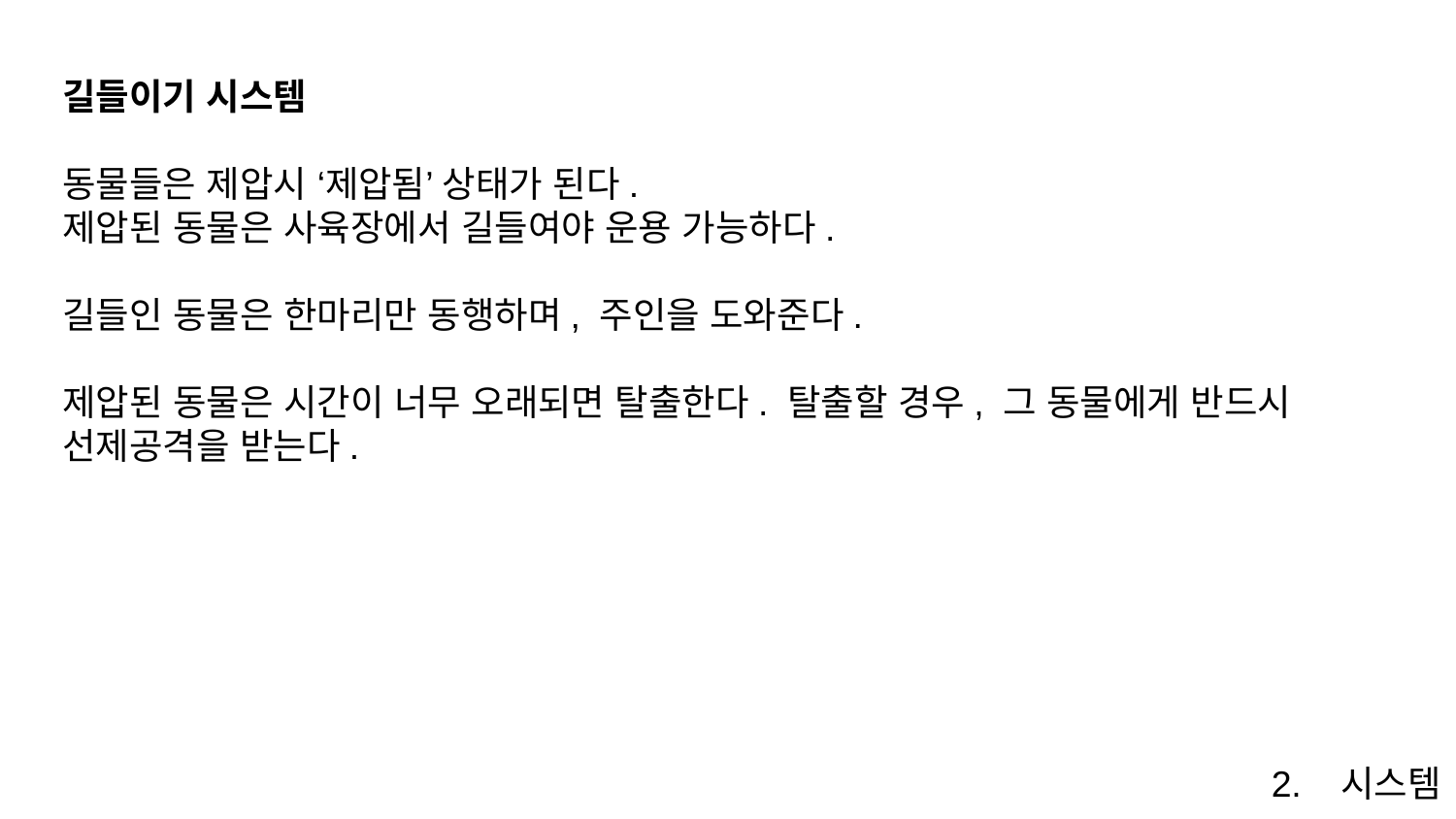

길들이기 시스템

동물들은 제압시 ‘제압됨’ 상태가 된다.
제압된 동물은 사육장에서 길들여야 운용 가능하다.

길들인 동물은 한마리만 동행하며, 주인을 도와준다.

제압된 동물은 시간이 너무 오래되면 탈출한다. 탈출할 경우, 그 동물에게 반드시 선제공격을 받는다.
2.   시스템